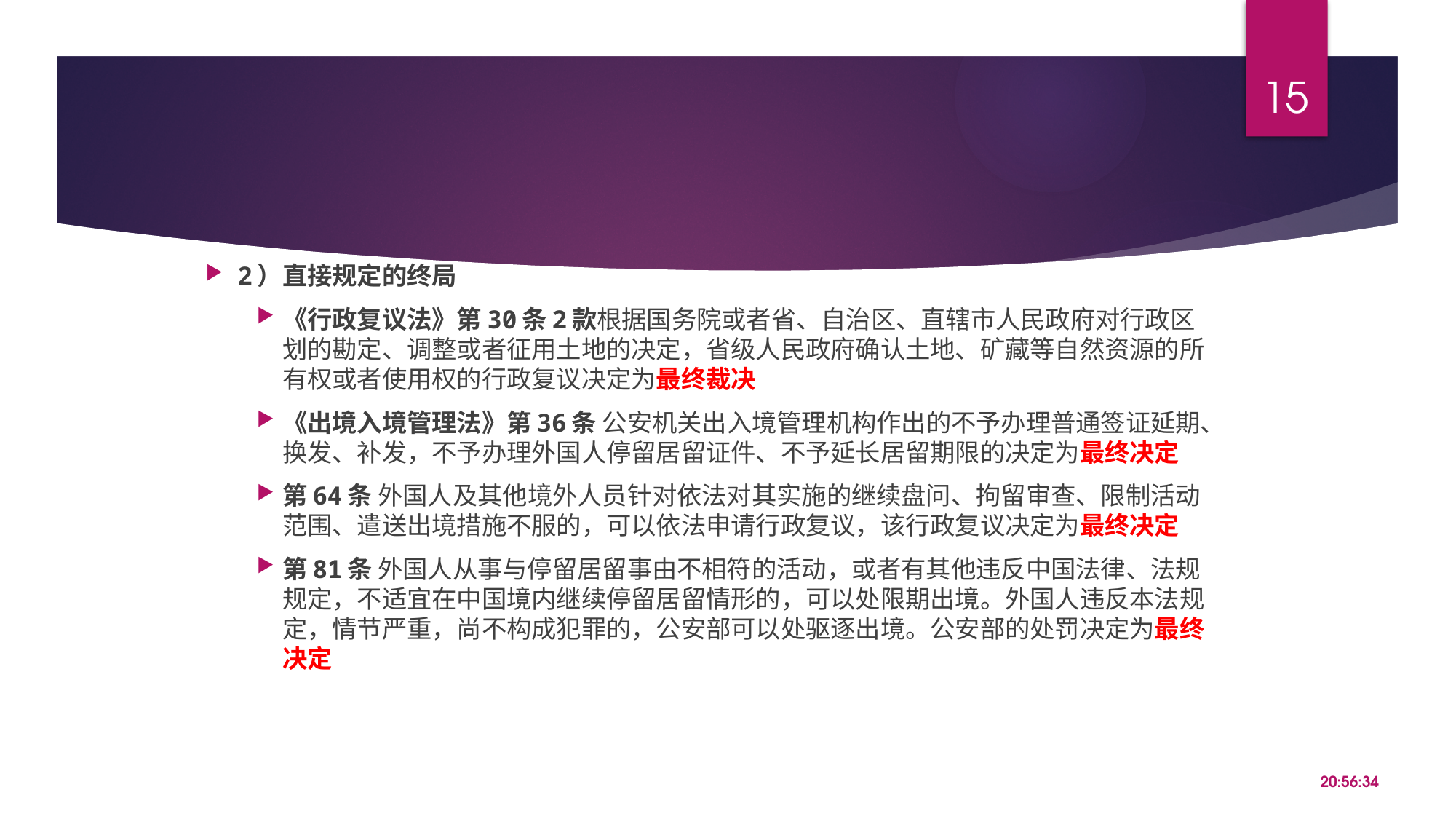

15
2）直接规定的终局
《行政复议法》第30条2款根据国务院或者省、自治区、直辖市人民政府对行政区划的勘定、调整或者征用土地的决定，省级人民政府确认土地、矿藏等自然资源的所有权或者使用权的行政复议决定为最终裁决
《出境入境管理法》第36条 公安机关出入境管理机构作出的不予办理普通签证延期、换发、补发，不予办理外国人停留居留证件、不予延长居留期限的决定为最终决定
第64条 外国人及其他境外人员针对依法对其实施的继续盘问、拘留审查、限制活动范围、遣送出境措施不服的，可以依法申请行政复议，该行政复议决定为最终决定
第81条 外国人从事与停留居留事由不相符的活动，或者有其他违反中国法律、法规规定，不适宜在中国境内继续停留居留情形的，可以处限期出境。外国人违反本法规定，情节严重，尚不构成犯罪的，公安部可以处驱逐出境。公安部的处罚决定为最终决定

20:56:34